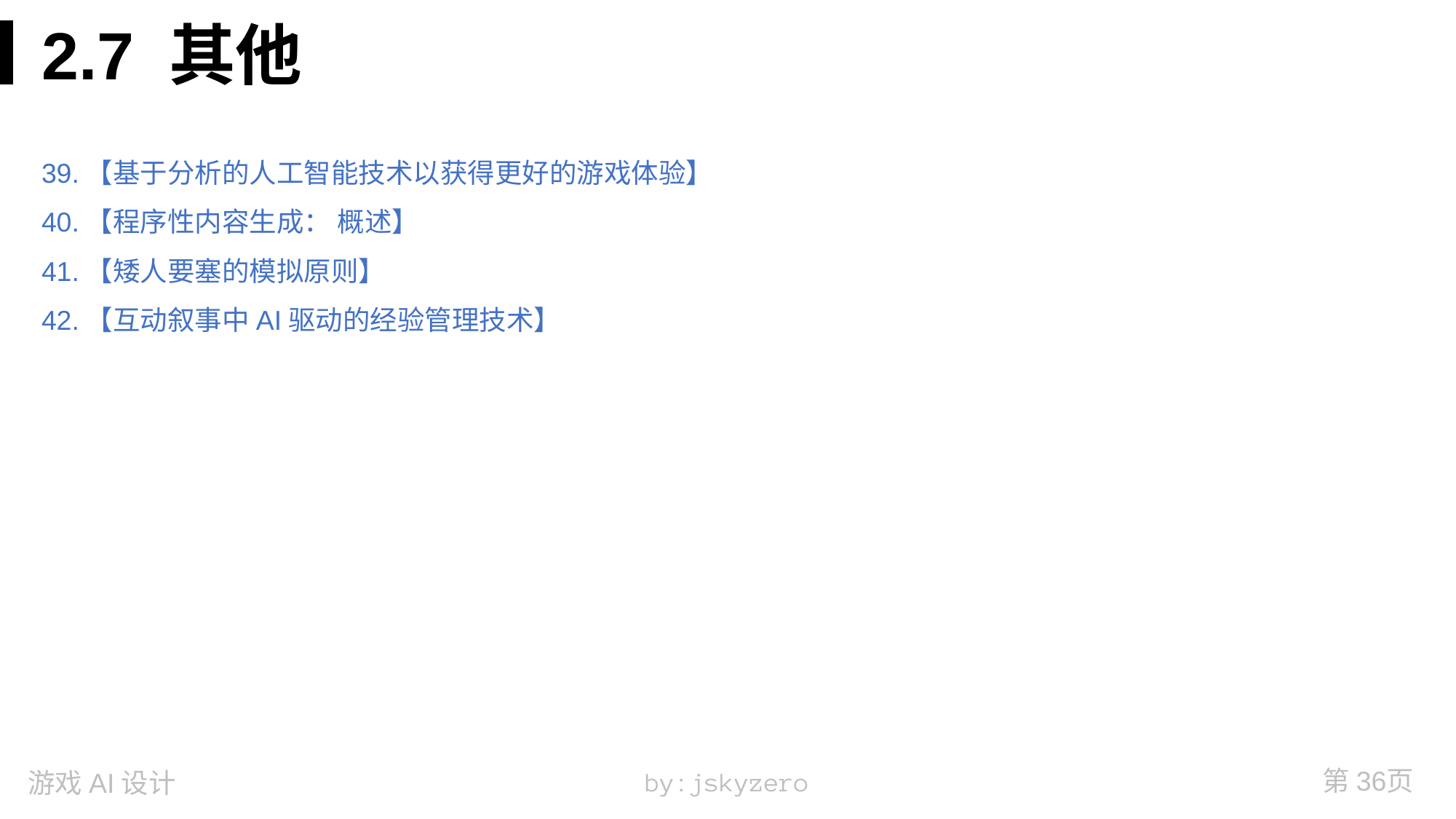

# 2.7 其他
39.【基于分析的人工智能技术以获得更好的游戏体验】
40.【程序性内容生成： 概述】
41.【矮人要塞的模拟原则】
42.【互动叙事中AI驱动的经验管理技术】